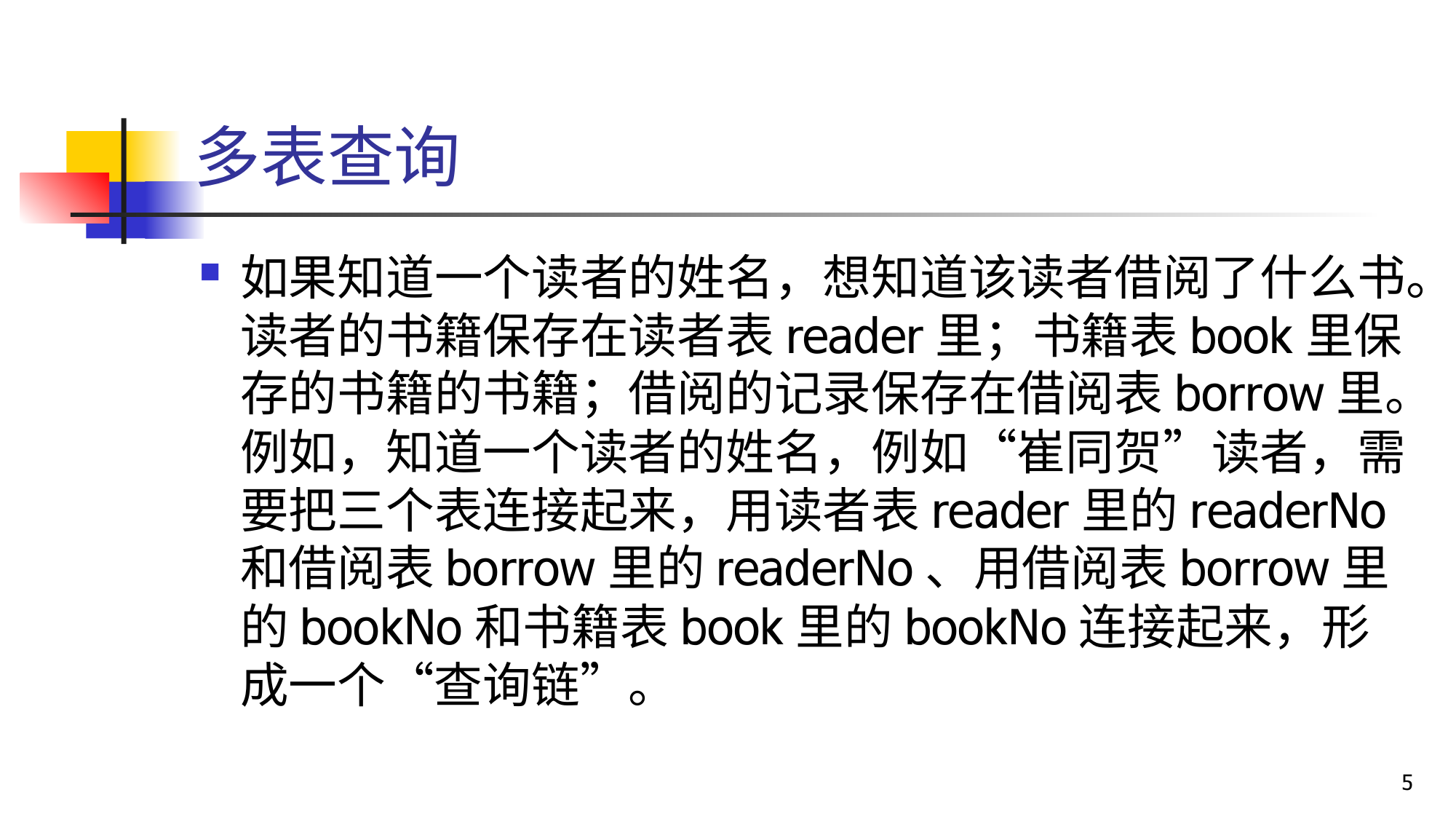

# 多表查询
如果知道一个读者的姓名，想知道该读者借阅了什么书。读者的书籍保存在读者表reader里；书籍表book里保存的书籍的书籍；借阅的记录保存在借阅表borrow里。例如，知道一个读者的姓名，例如“崔同贺”读者，需要把三个表连接起来，用读者表reader里的readerNo和借阅表borrow里的readerNo、用借阅表borrow里的bookNo和书籍表book里的bookNo连接起来，形成一个“查询链”。

5